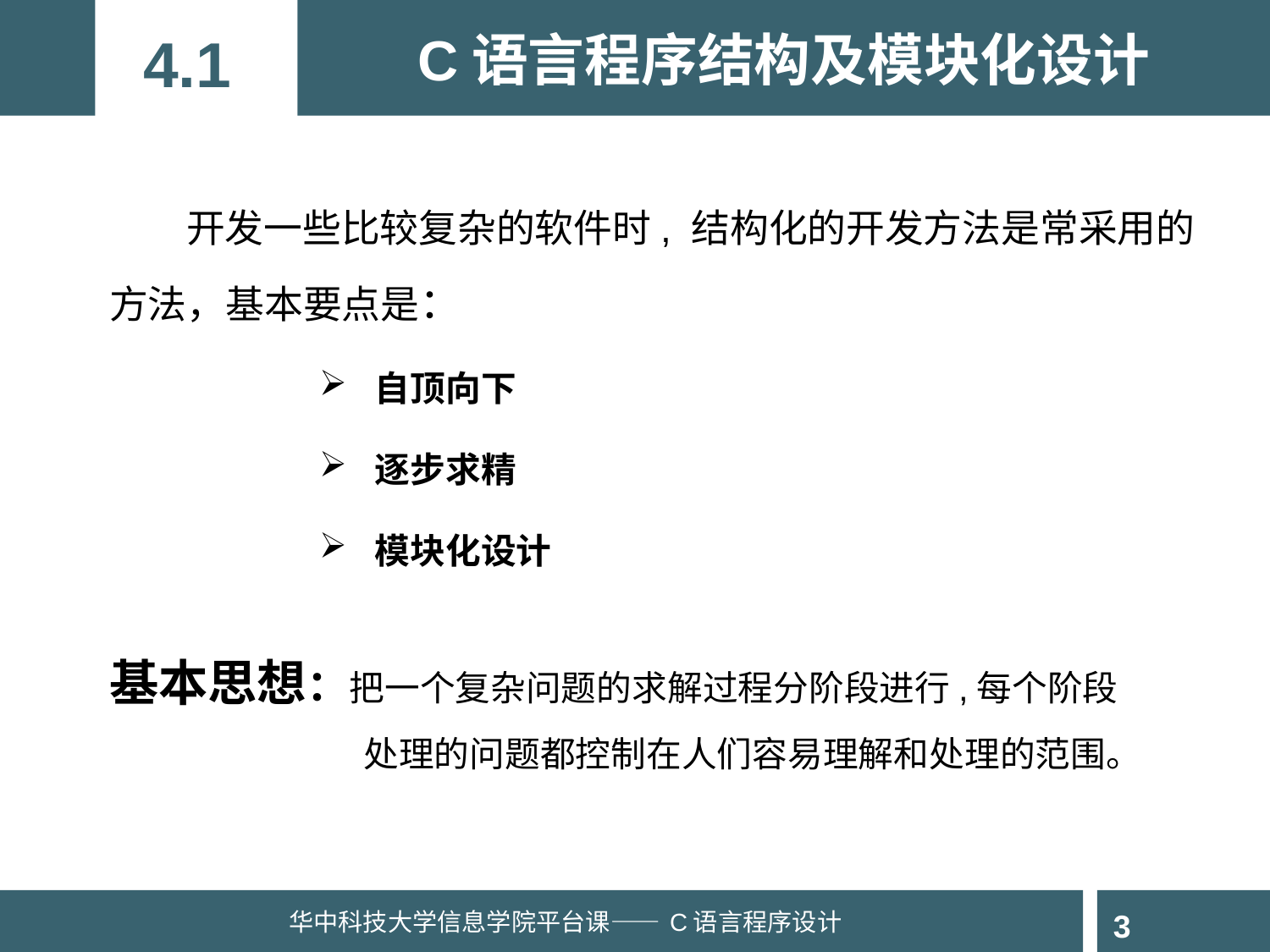

C语言程序结构及模块化设计
4.1
       开发一些比较复杂的软件时, 结构化的开发方法是常采用的方法，基本要点是：
  自顶向下
  逐步求精
  模块化设计
基本思想：把一个复杂问题的求解过程分阶段进行,每个阶段		处理的问题都控制在人们容易理解和处理的范围。